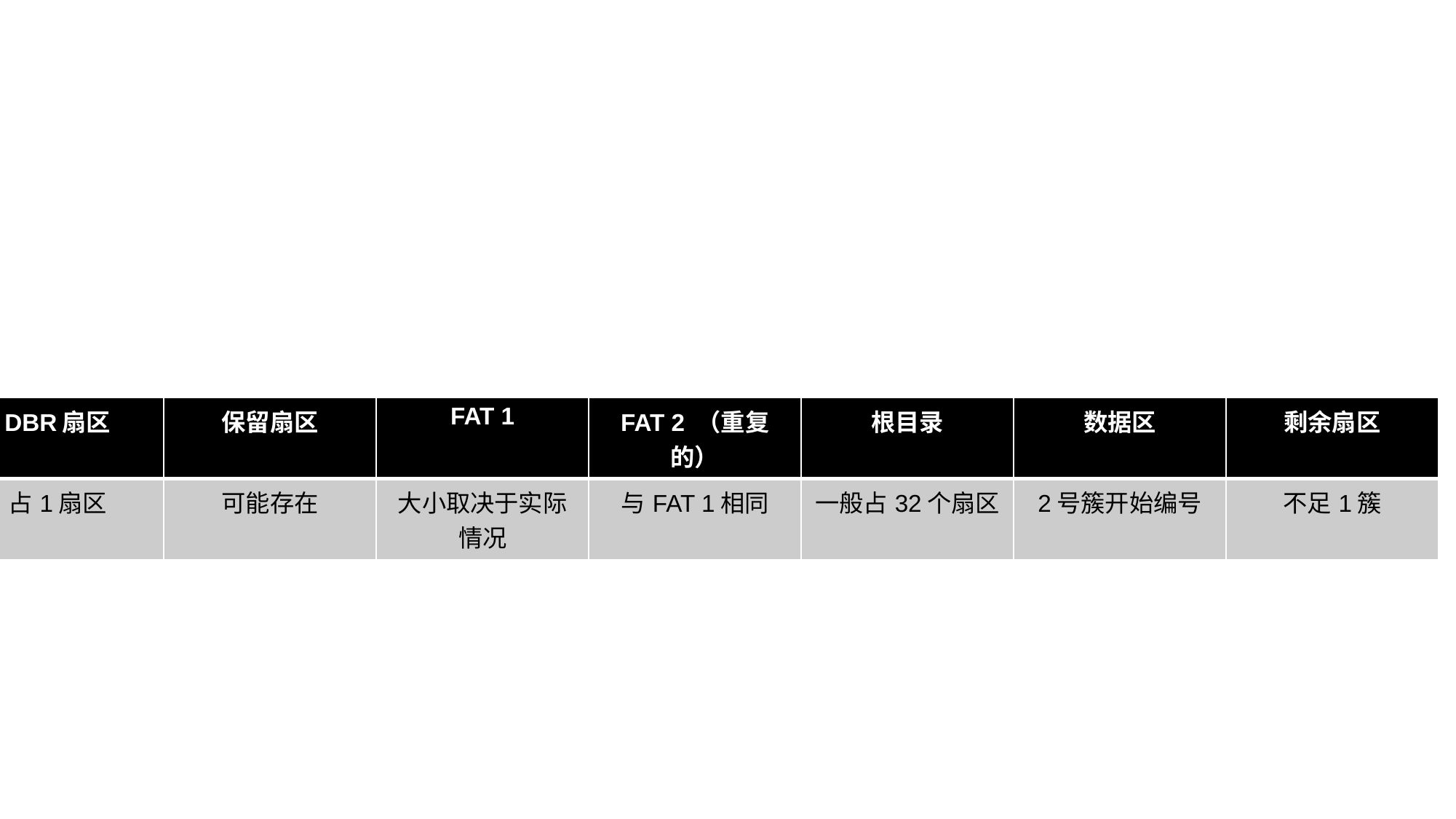

#
| DBR扇区 | 保留扇区 | FAT 1 | FAT 2 （重复的） | 根目录 | 数据区 | 剩余扇区 |
| --- | --- | --- | --- | --- | --- | --- |
| 占1扇区 | 可能存在 | 大小取决于实际情况 | 与FAT 1相同 | 一般占32个扇区 | 2号簇开始编号 | 不足1簇 |